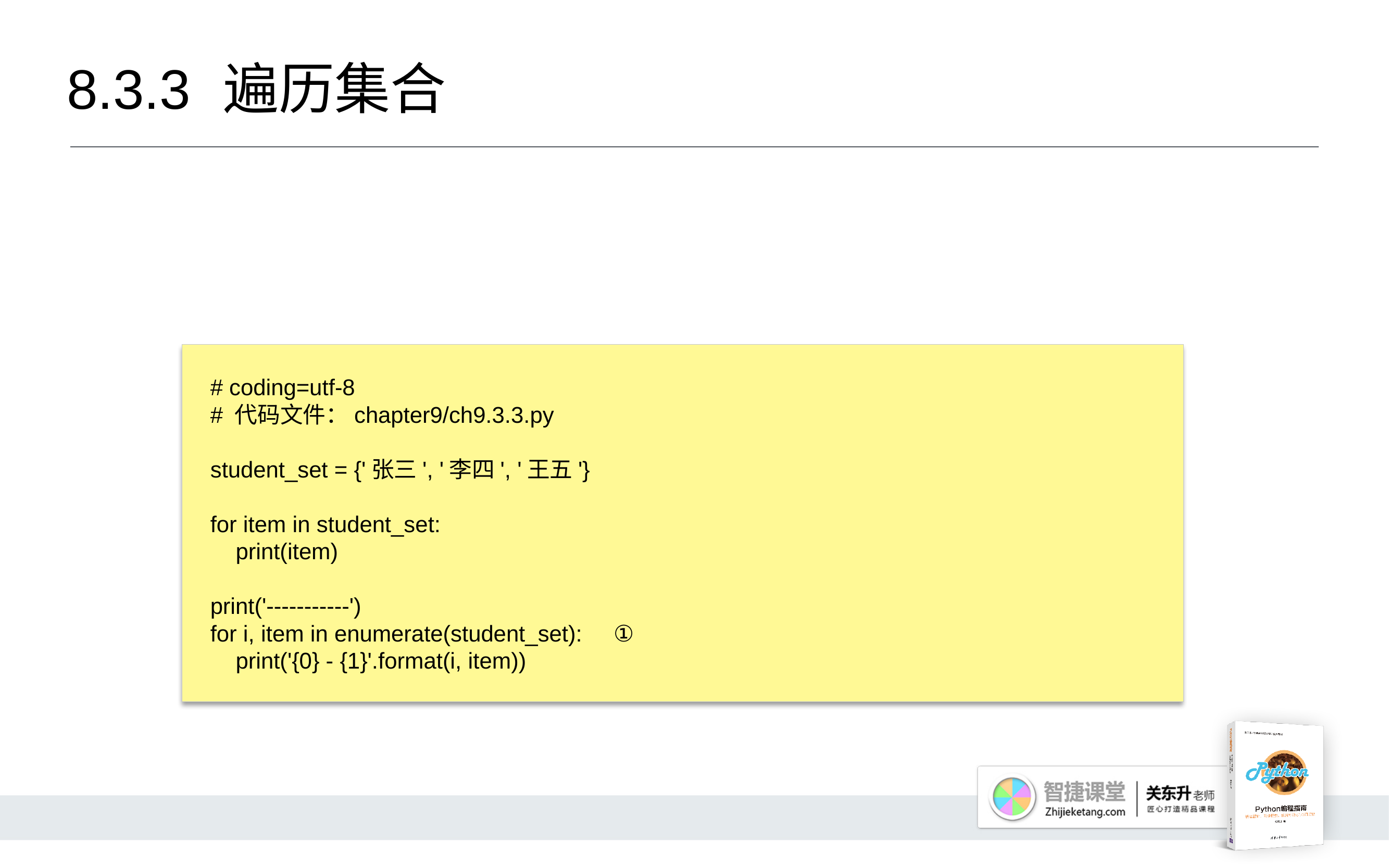

# 8.3.3 	遍历集合
# coding=utf-8
# 代码文件：chapter9/ch9.3.3.py

student_set = {'张三', '李四', '王五'}

for item in student_set:
    print(item)

print('-----------')
for i, item in enumerate(student_set):	  ①
    print('{0} - {1}'.format(i, item))